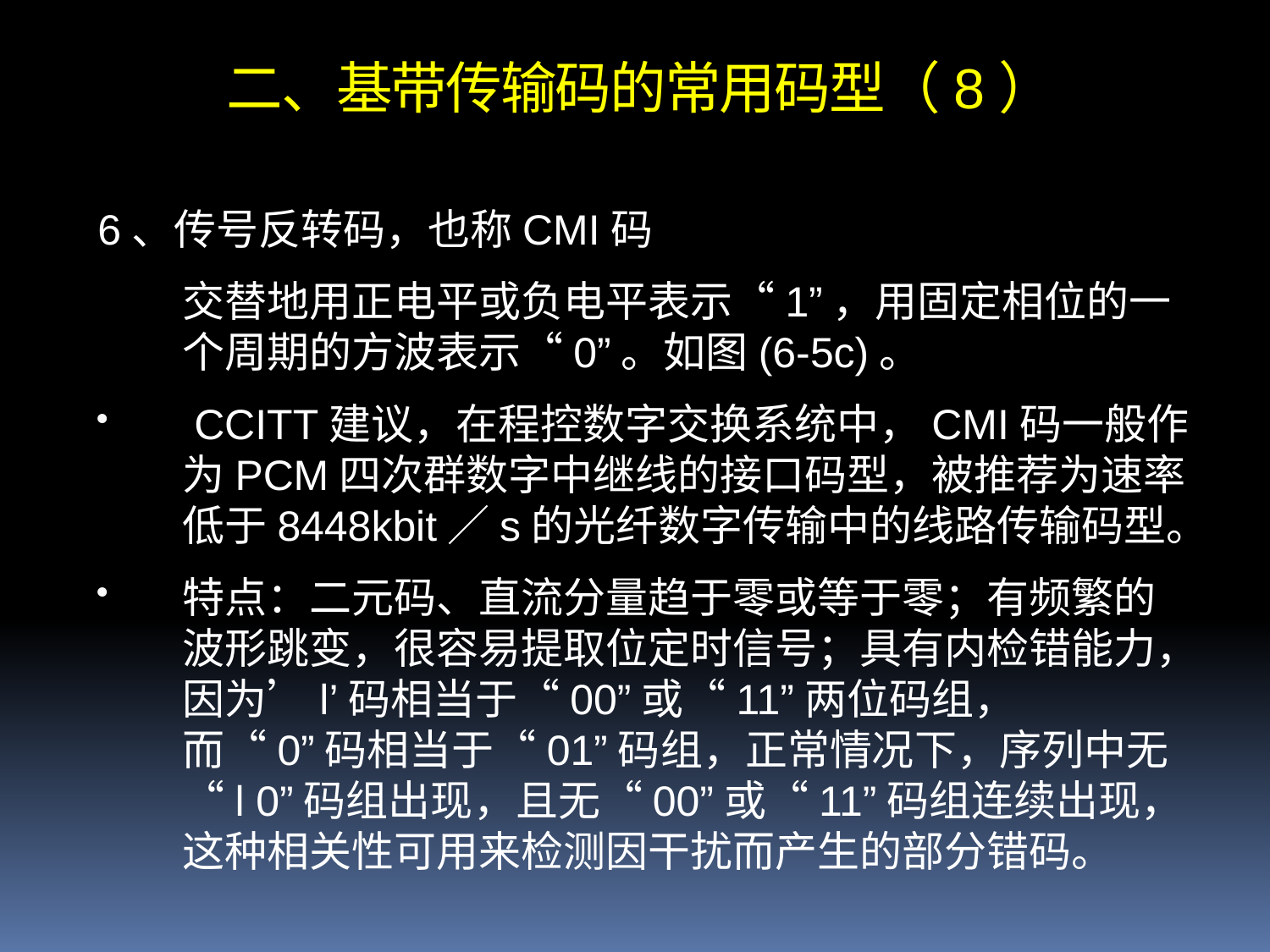

二、基带传输码的常用码型（8）
6、传号反转码，也称CMI码
	交替地用正电平或负电平表示“1”，用固定相位的一个周期的方波表示“0”。如图(6-5c)。
 CCITT建议，在程控数字交换系统中，CMI码一般作为PCM四次群数字中继线的接口码型，被推荐为速率低于8448kbit／s的光纤数字传输中的线路传输码型。
特点：二元码、直流分量趋于零或等于零；有频繁的波形跳变，很容易提取位定时信号；具有内检错能力，因为’l’码相当于“00”或“11”两位码组，而“0”码相当于“01”码组，正常情况下，序列中无“l 0”码组出现，且无“00”或“11”码组连续出现，这种相关性可用来检测因干扰而产生的部分错码。